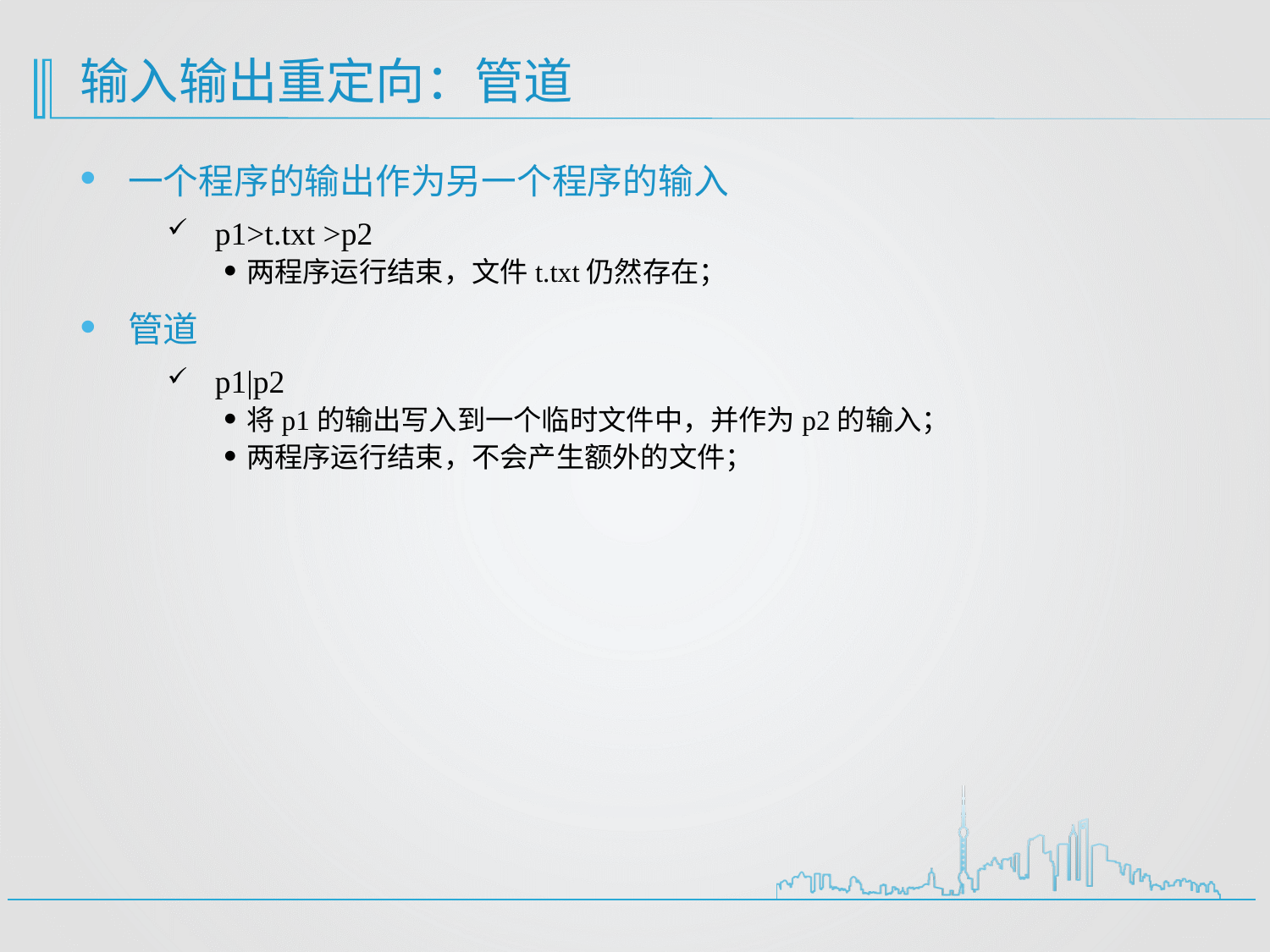

# 输入输出重定向：管道
一个程序的输出作为另一个程序的输入
p1>t.txt >p2
两程序运行结束，文件t.txt仍然存在；
管道
p1|p2
将p1的输出写入到一个临时文件中，并作为p2的输入；
两程序运行结束，不会产生额外的文件；